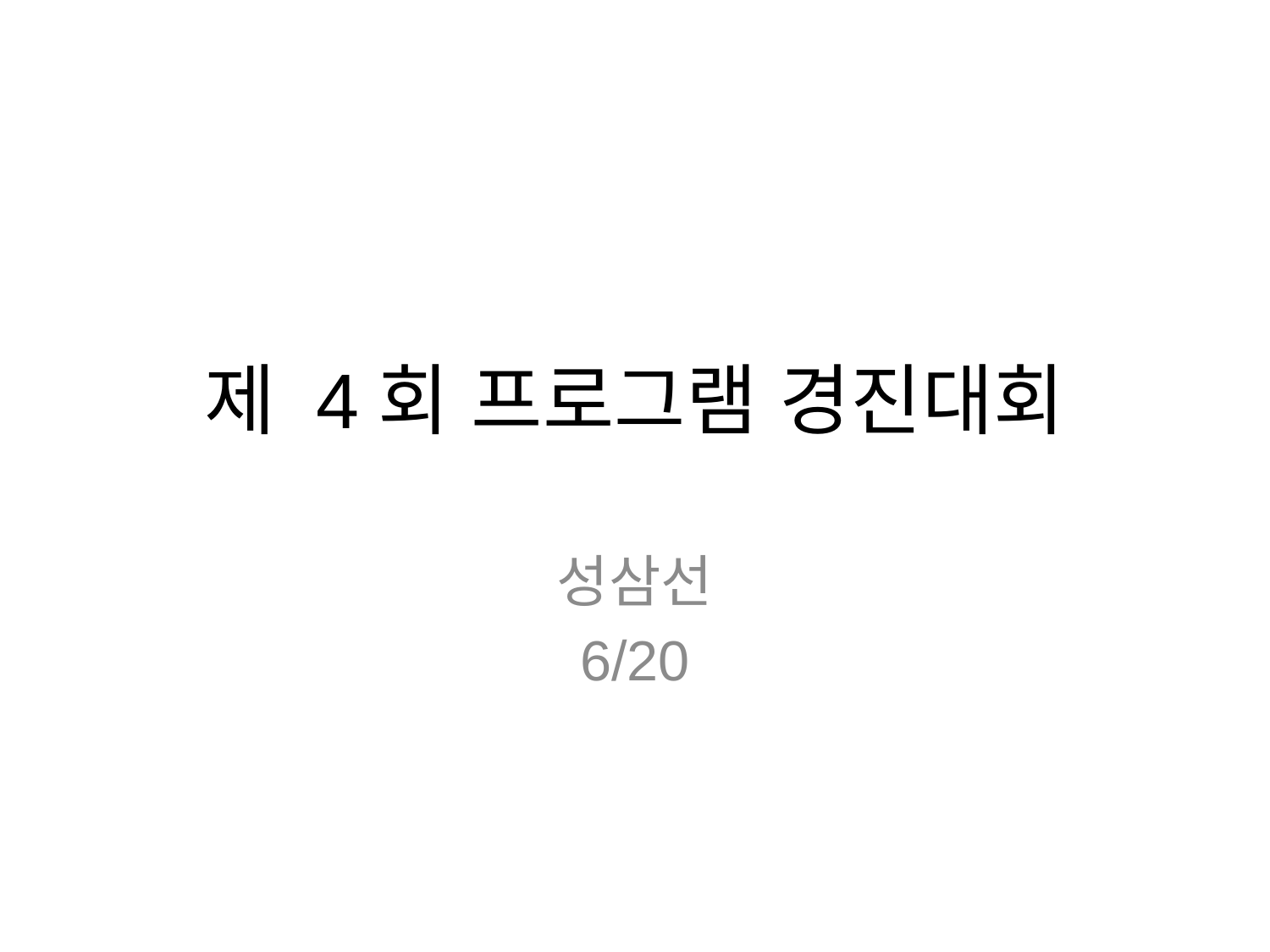

# 제 4회 프로그램 경진대회
성삼선
6/20